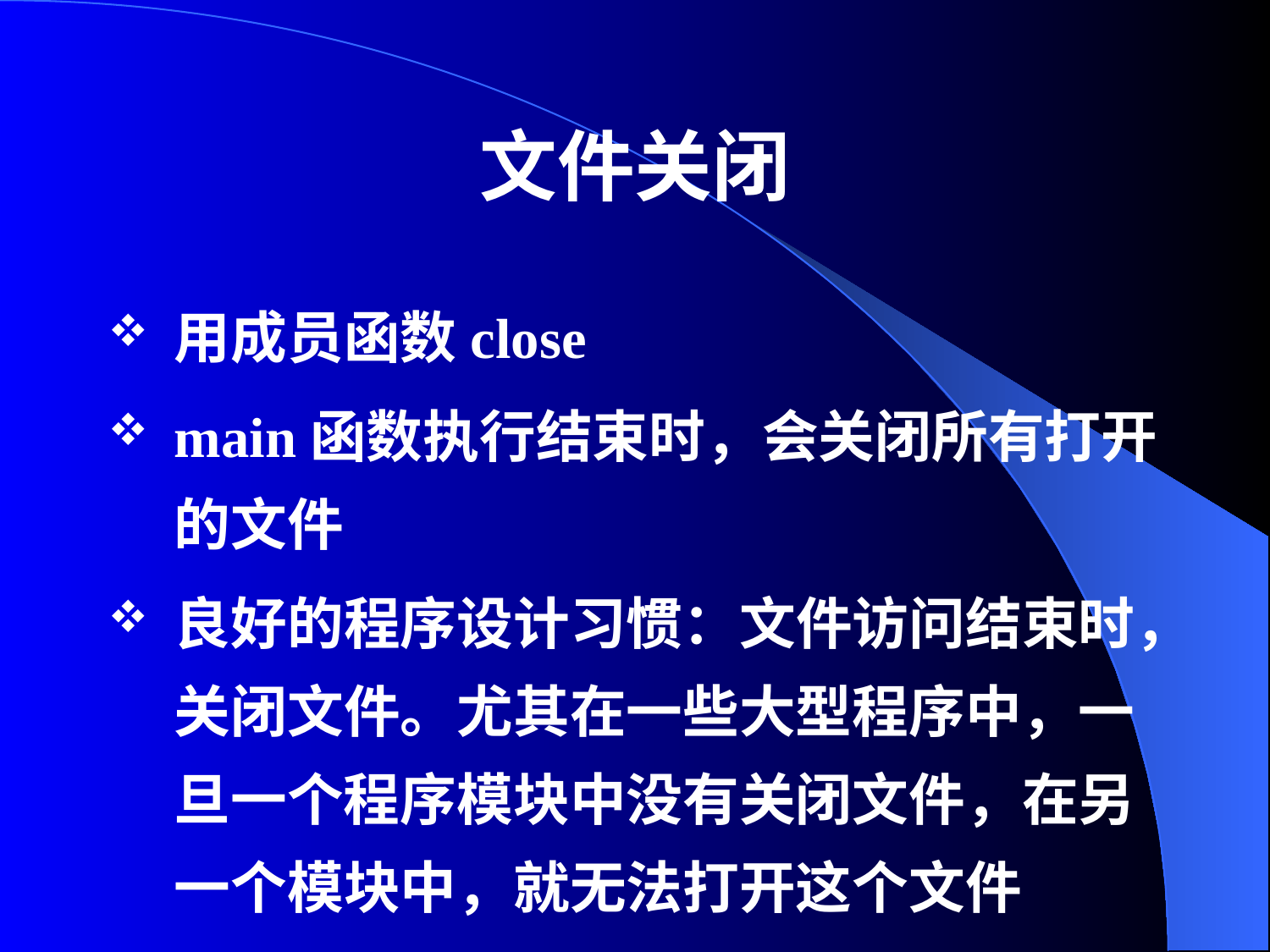

# 文件关闭
用成员函数close
main函数执行结束时，会关闭所有打开的文件
良好的程序设计习惯：文件访问结束时，关闭文件。尤其在一些大型程序中，一旦一个程序模块中没有关闭文件，在另一个模块中，就无法打开这个文件